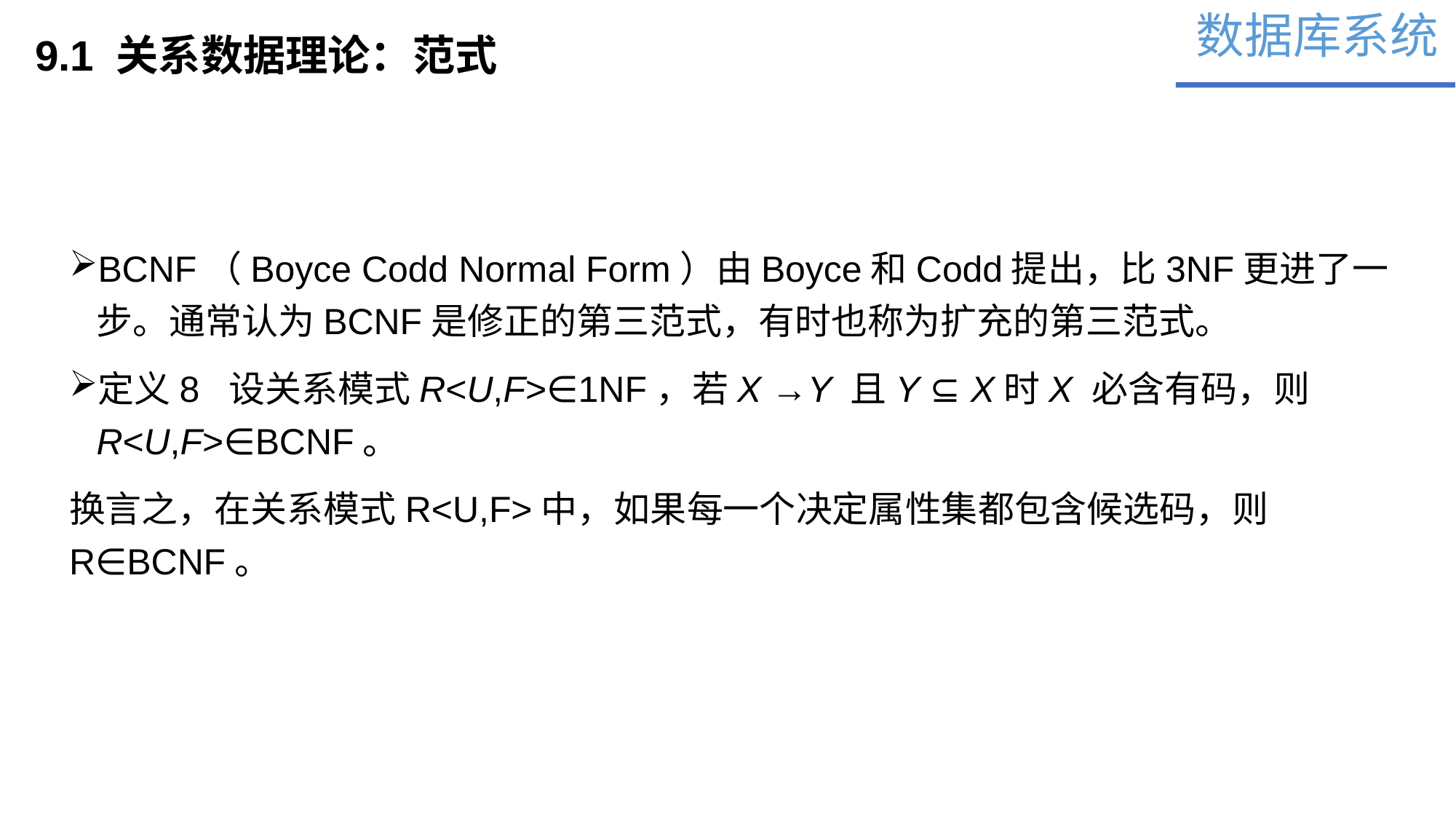

数据库系统
9.1 关系数据理论：范式

BCNF（Boyce Codd Normal Form）由Boyce和Codd提出，比3NF更进了一步。通常认为BCNF是修正的第三范式，有时也称为扩充的第三范式。
定义8  设关系模式R<U,F>∈1NF，若X →Y 且Y ⊆ X时X 必含有码，则R<U,F>∈BCNF。
换言之，在关系模式R<U,F>中，如果每一个决定属性集都包含候选码，则R∈BCNF。